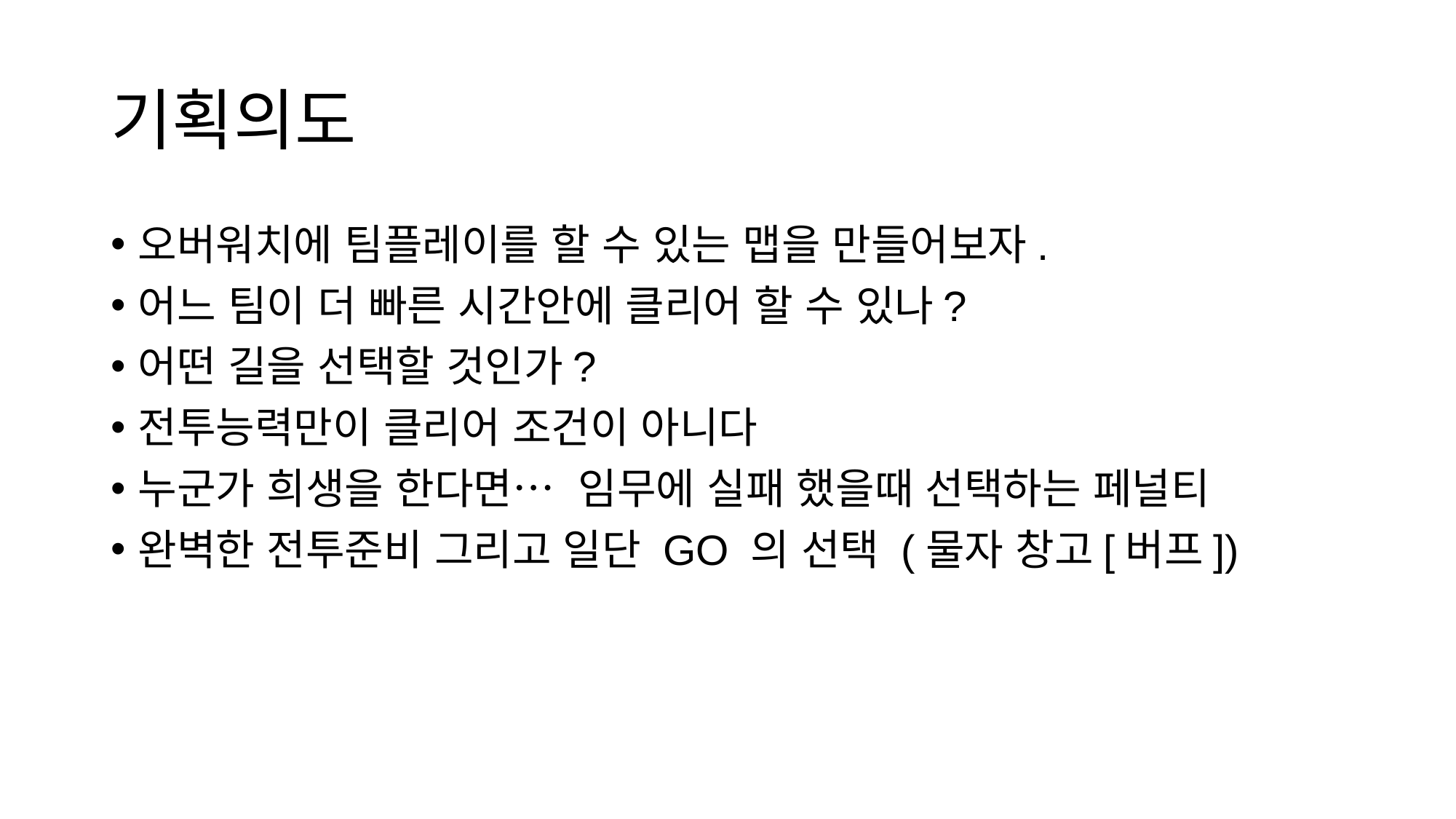

# 기획의도
오버워치에 팀플레이를 할 수 있는 맵을 만들어보자.
어느 팀이 더 빠른 시간안에 클리어 할 수 있나?
어떤 길을 선택할 것인가?
전투능력만이 클리어 조건이 아니다
누군가 희생을 한다면…  임무에 실패 했을때 선택하는 페널티
완벽한 전투준비 그리고 일단 GO 의 선택 (물자 창고[버프])